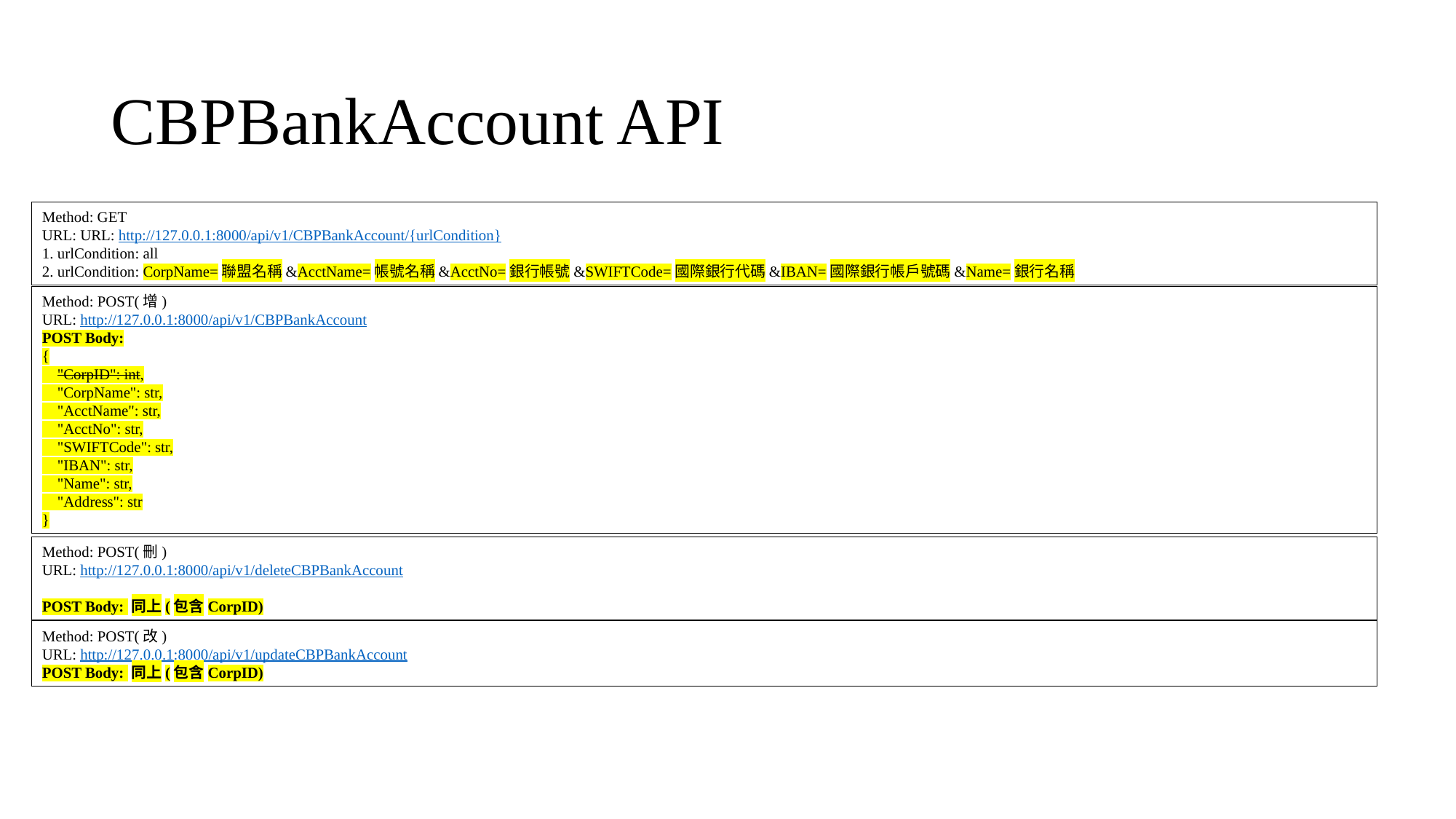

# CBPBankAccount API
Method: GET
URL: URL: http://127.0.0.1:8000/api/v1/CBPBankAccount/{urlCondition}
1. urlCondition: all
2. urlCondition: CorpName=聯盟名稱&AcctName=帳號名稱&AcctNo=銀行帳號&SWIFTCode=國際銀行代碼&IBAN=國際銀行帳戶號碼&Name=銀行名稱
Method: POST(增)
URL: http://127.0.0.1:8000/api/v1/CBPBankAccount
POST Body:
{
    "CorpID": int,
    "CorpName": str,
    "AcctName": str,
    "AcctNo": str,
    "SWIFTCode": str,
    "IBAN": str,
    "Name": str,
    "Address": str
}
Method: POST(刪)
URL: http://127.0.0.1:8000/api/v1/deleteCBPBankAccount

POST Body: 同上(包含CorpID)
Method: POST(改)
URL: http://127.0.0.1:8000/api/v1/updateCBPBankAccount
POST Body: 同上(包含CorpID)